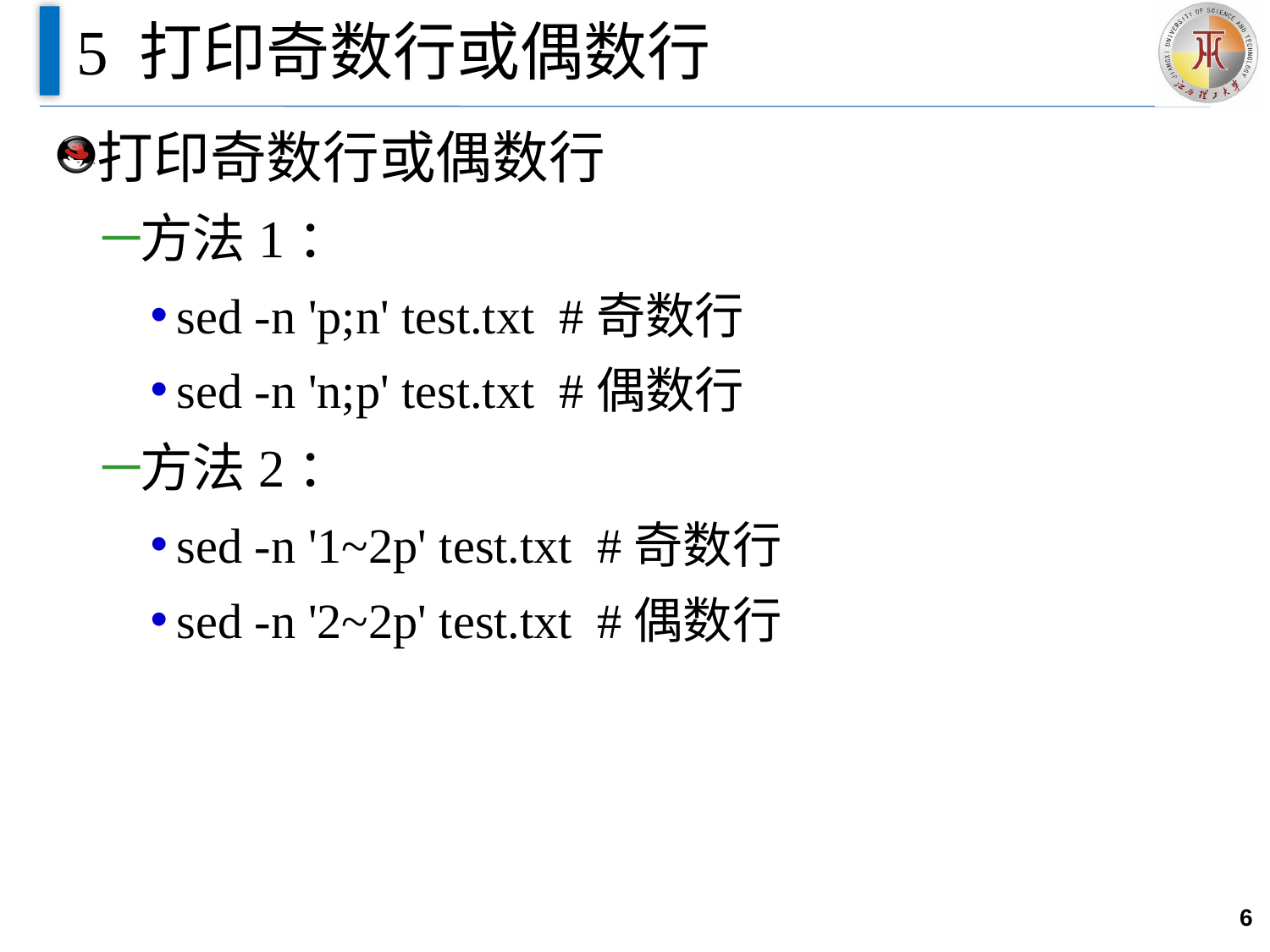

# 5 打印奇数行或偶数行
打印奇数行或偶数行
方法1：
sed -n 'p;n' test.txt  #奇数行
sed -n 'n;p' test.txt  #偶数行
方法2：
sed -n '1~2p' test.txt  #奇数行
sed -n '2~2p' test.txt  #偶数行
6